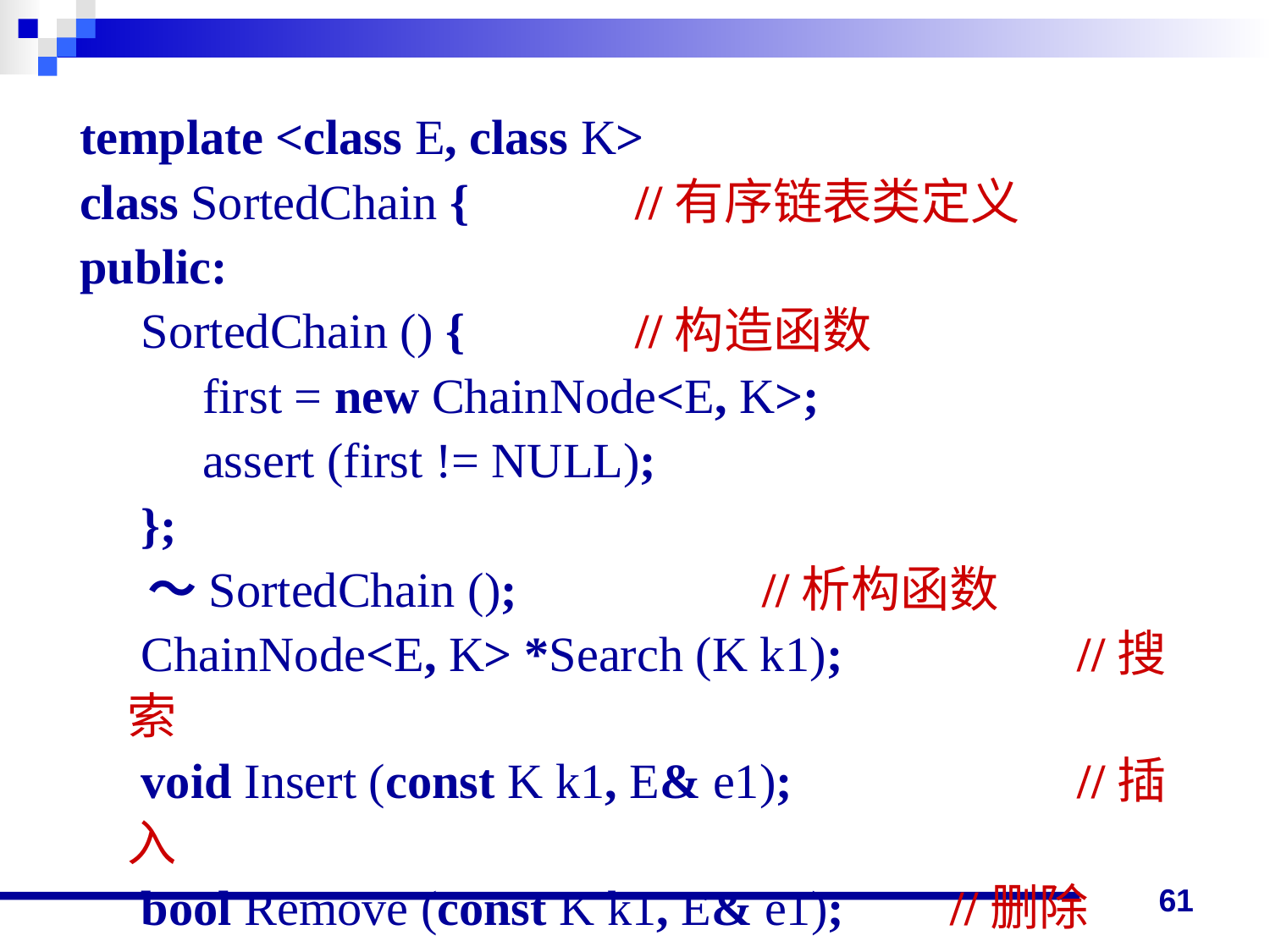

template <class E, class K>
class SortedChain {		//有序链表类定义
public:
     SortedChain () {		//构造函数
          first = new ChainNode<E, K>;
          assert (first != NULL);
     };
     ～SortedChain ();		//析构函数
     ChainNode<E, K> *Search (K k1);    	     //搜索
     void Insert (const K k1, E& e1);		     //插入
     bool Remove (const K k1, E& e1);	     //删除
61